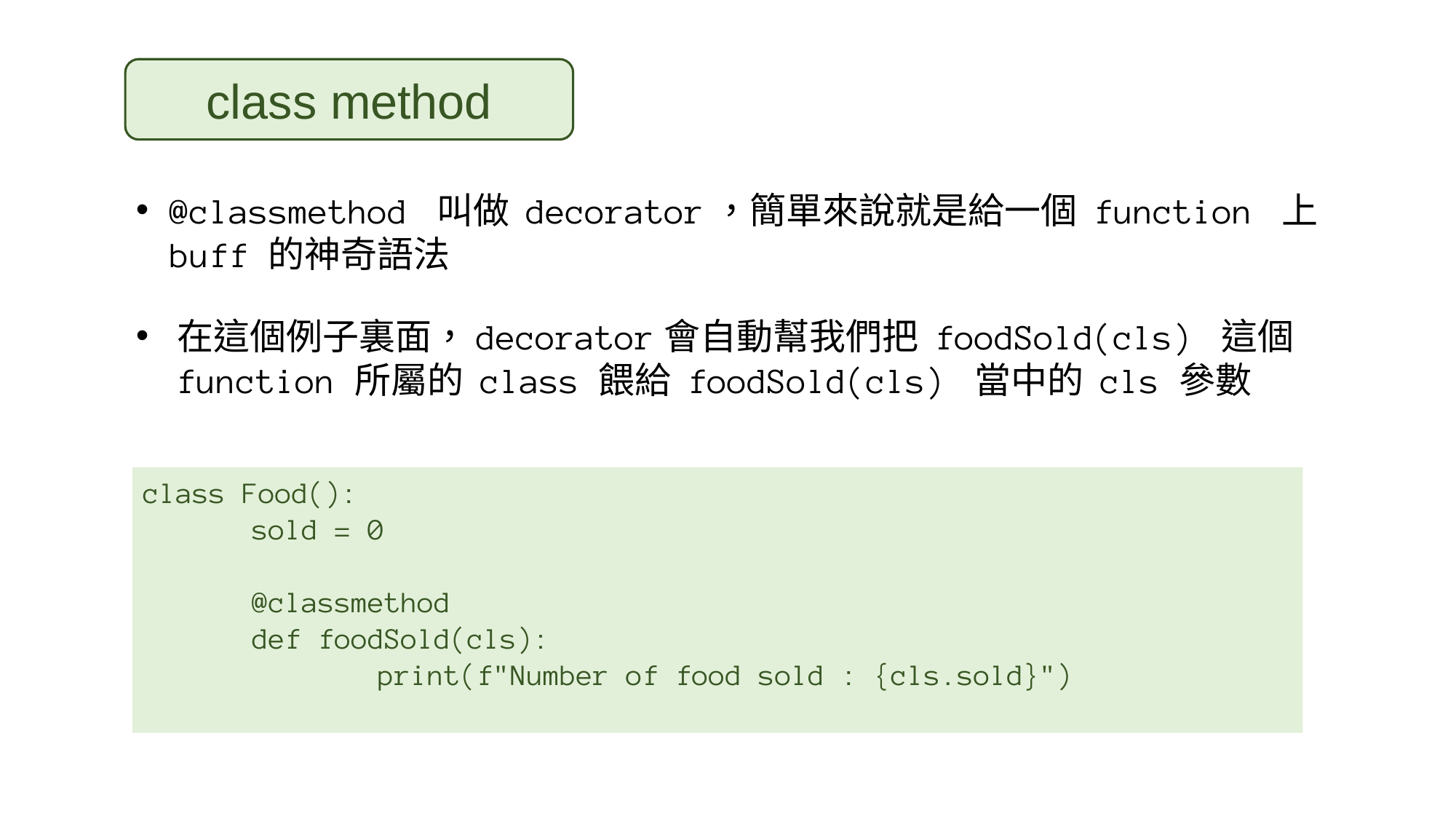

class method
@classmethod 叫做 decorator，簡單來說就是給一個 function 上 buff 的神奇語法
在這個例子裏面，decorator會自動幫我們把 foodSold(cls) 這個 function 所屬的 class 餵給 foodSold(cls) 當中的 cls 參數

class Food():
	sold = 0

	@classmethod
	def foodSold(cls):
		 print(f"Number of food sold : {cls.sold}")